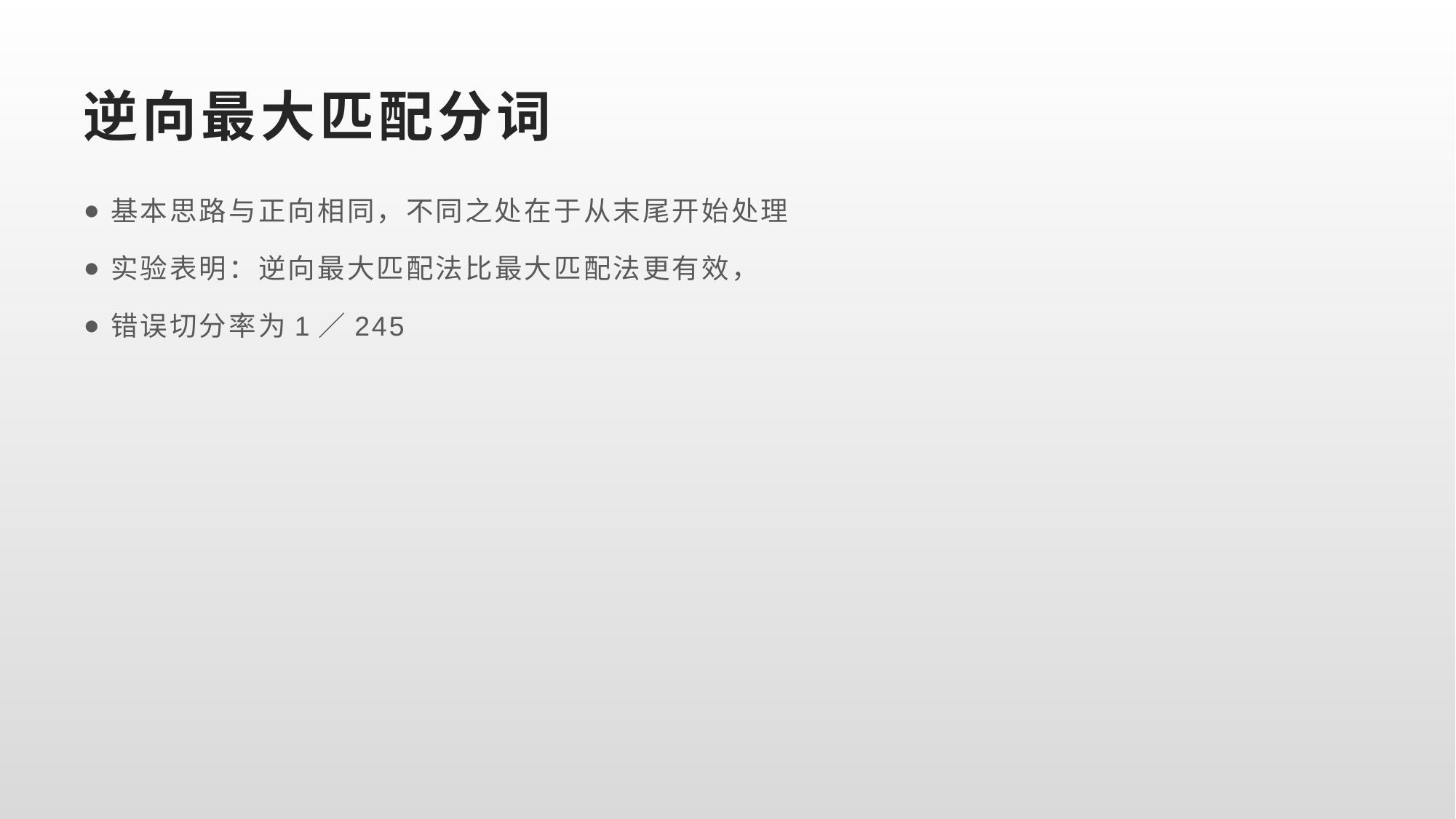

# 逆向最大匹配分词
基本思路与正向相同，不同之处在于从末尾开始处理
实验表明：逆向最大匹配法比最大匹配法更有效，
错误切分率为1／245